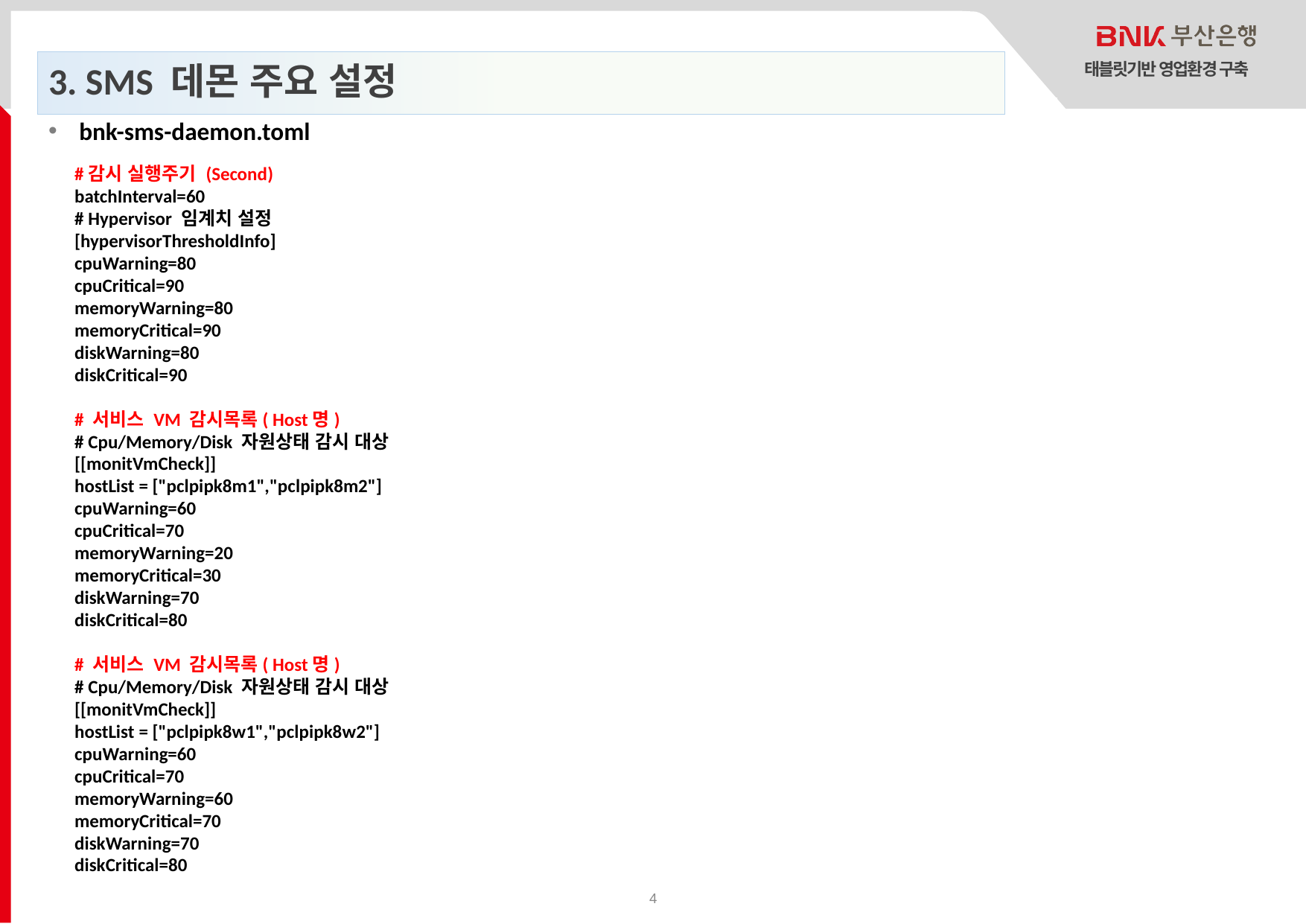

# 3. SMS 데몬 주요 설정
태블릿기반 영업환경 구축
bnk-sms-daemon.toml
#감시 실행주기 (Second)
batchInterval=60
# Hypervisor 임계치 설정
[hypervisorThresholdInfo]
cpuWarning=80
cpuCritical=90
memoryWarning=80
memoryCritical=90
diskWarning=80
diskCritical=90

# 서비스 VM 감시목록( Host명)
# Cpu/Memory/Disk 자원상태 감시 대상
[[monitVmCheck]]
hostList = ["pclpipk8m1","pclpipk8m2"]
cpuWarning=60
cpuCritical=70
memoryWarning=20
memoryCritical=30
diskWarning=70
diskCritical=80

# 서비스 VM 감시목록( Host명)
# Cpu/Memory/Disk 자원상태 감시 대상
[[monitVmCheck]]
hostList = ["pclpipk8w1","pclpipk8w2"]
cpuWarning=60
cpuCritical=70
memoryWarning=60
memoryCritical=70
diskWarning=70
diskCritical=80